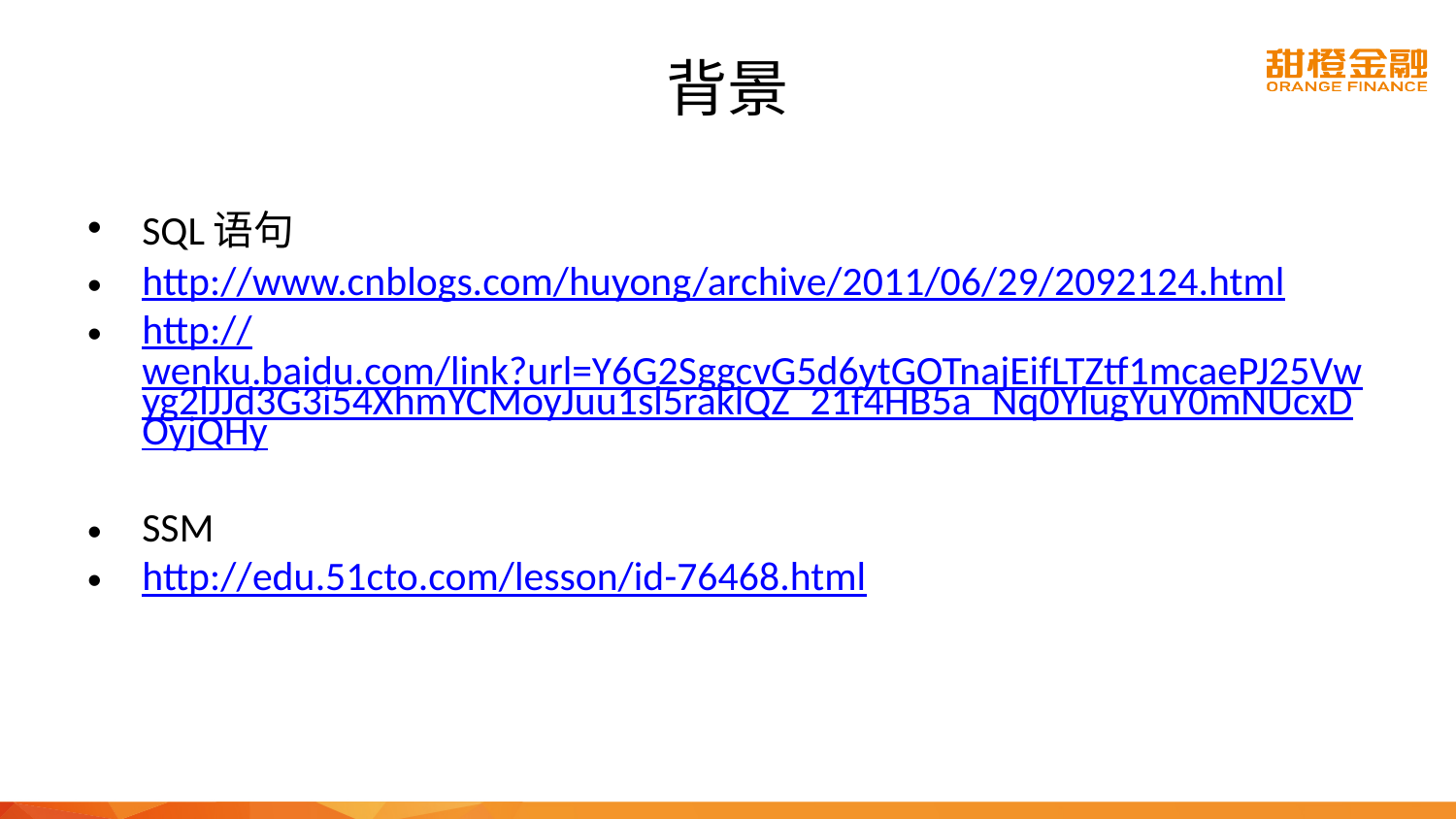

# 背景
SQL语句
http://www.cnblogs.com/huyong/archive/2011/06/29/2092124.html
http://wenku.baidu.com/link?url=Y6G2SggcvG5d6ytGOTnajEifLTZtf1mcaePJ25Vwyg2lJJd3G3i54XhmYCMoyJuu1sl5raklQZ_21f4HB5a_Nq0YlugYuY0mNUcxDOyjQHy

SSM
http://edu.51cto.com/lesson/id-76468.html